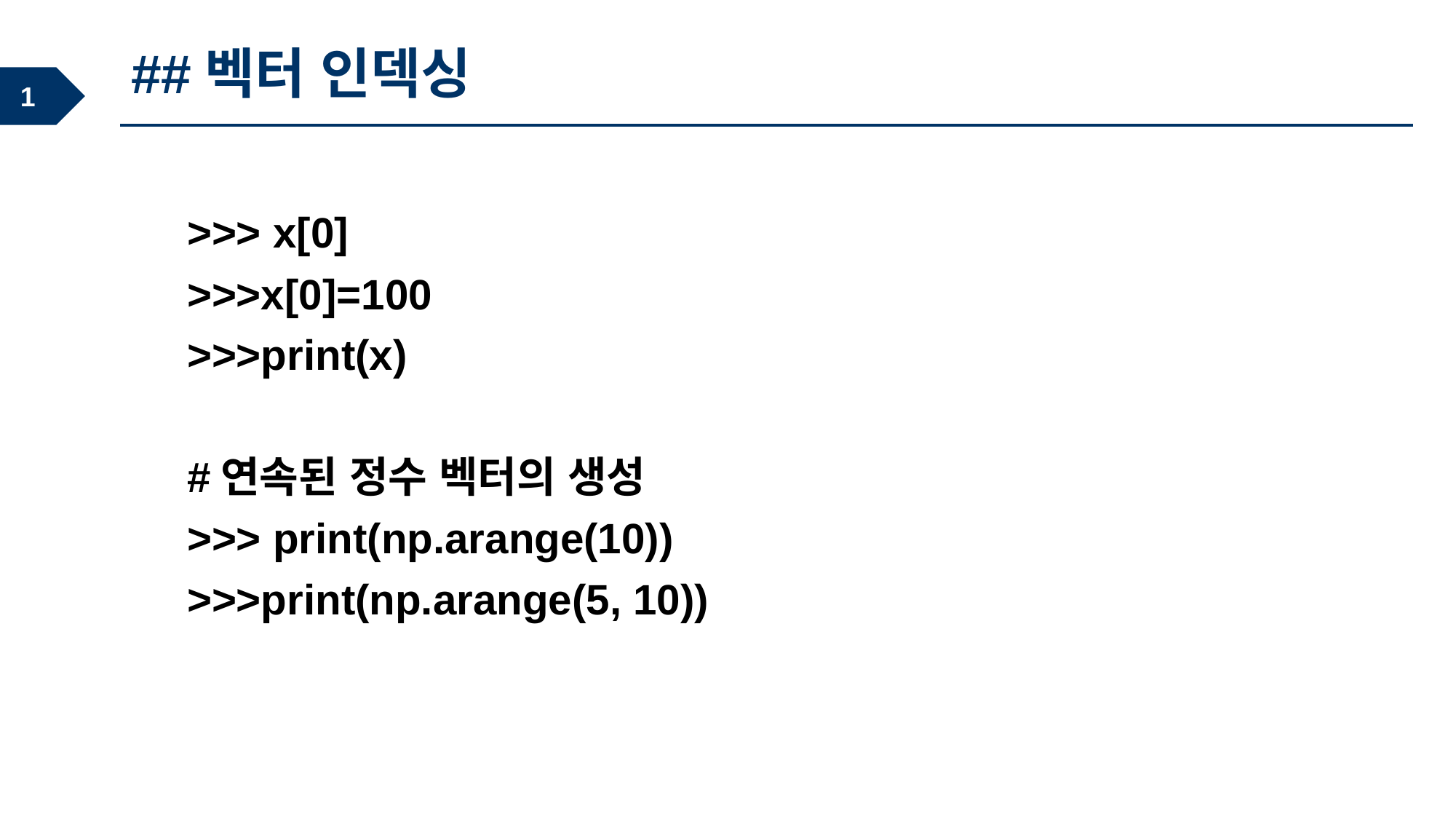

##벡터 인덱싱
>>> x[0]
>>>x[0]=100
>>>print(x)

#연속된 정수 벡터의 생성
>>> print(np.arange(10))
>>>print(np.arange(5, 10))